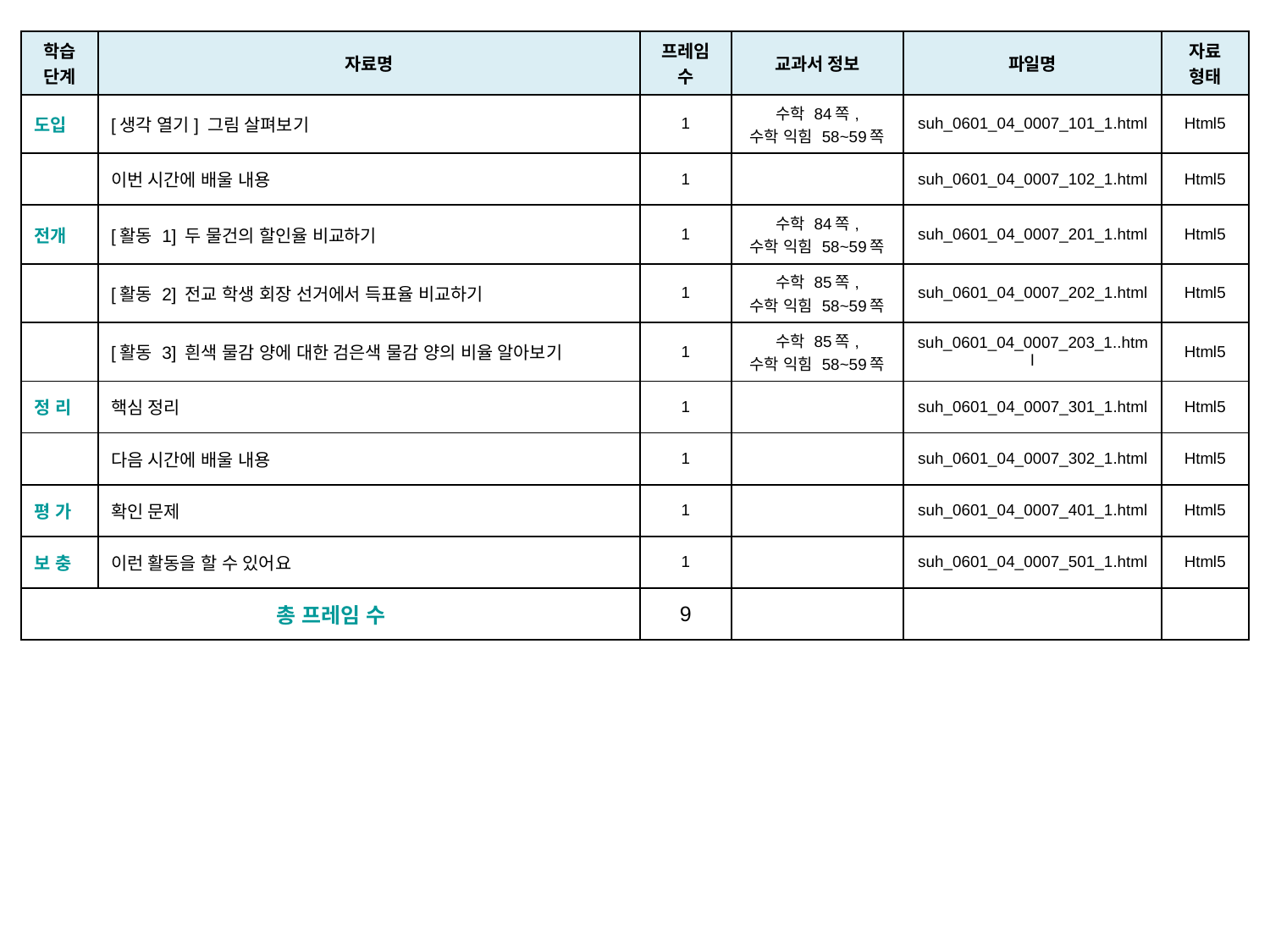

| 학습 단계 | 자료명 | 프레임 수 | 교과서 정보 | 파일명 | 자료 형태 |
| --- | --- | --- | --- | --- | --- |
| 도입 | [생각 열기] 그림 살펴보기 | 1 | 수학 84쪽, 수학 익힘 58~59쪽 | suh\_0601\_04\_0007\_101\_1.html | Html5 |
|  | 이번 시간에 배울 내용 | 1 |  | suh\_0601\_04\_0007\_102\_1.html | Html5 |
| 전개 | [활동 1] 두 물건의 할인율 비교하기 | 1 | 수학 84쪽, 수학 익힘 58~59쪽 | suh\_0601\_04\_0007\_201\_1.html | Html5 |
|  | [활동 2] 전교 학생 회장 선거에서 득표율 비교하기 | 1 | 수학 85쪽, 수학 익힘 58~59쪽 | suh\_0601\_04\_0007\_202\_1.html | Html5 |
|  | [활동 3] 흰색 물감 양에 대한 검은색 물감 양의 비율 알아보기 | 1 | 수학 85쪽, 수학 익힘 58~59쪽 | suh\_0601\_04\_0007\_203\_1..html | Html5 |
| 정 리 | 핵심 정리 | 1 |  | suh\_0601\_04\_0007\_301\_1.html | Html5 |
|  | 다음 시간에 배울 내용 | 1 |  | suh\_0601\_04\_0007\_302\_1.html | Html5 |
| 평 가 | 확인 문제 | 1 |  | suh\_0601\_04\_0007\_401\_1.html | Html5 |
| 보 충 | 이런 활동을 할 수 있어요 | 1 |  | suh\_0601\_04\_0007\_501\_1.html | Html5 |
| 총 프레임 수 |  | 9 |  |  |  |